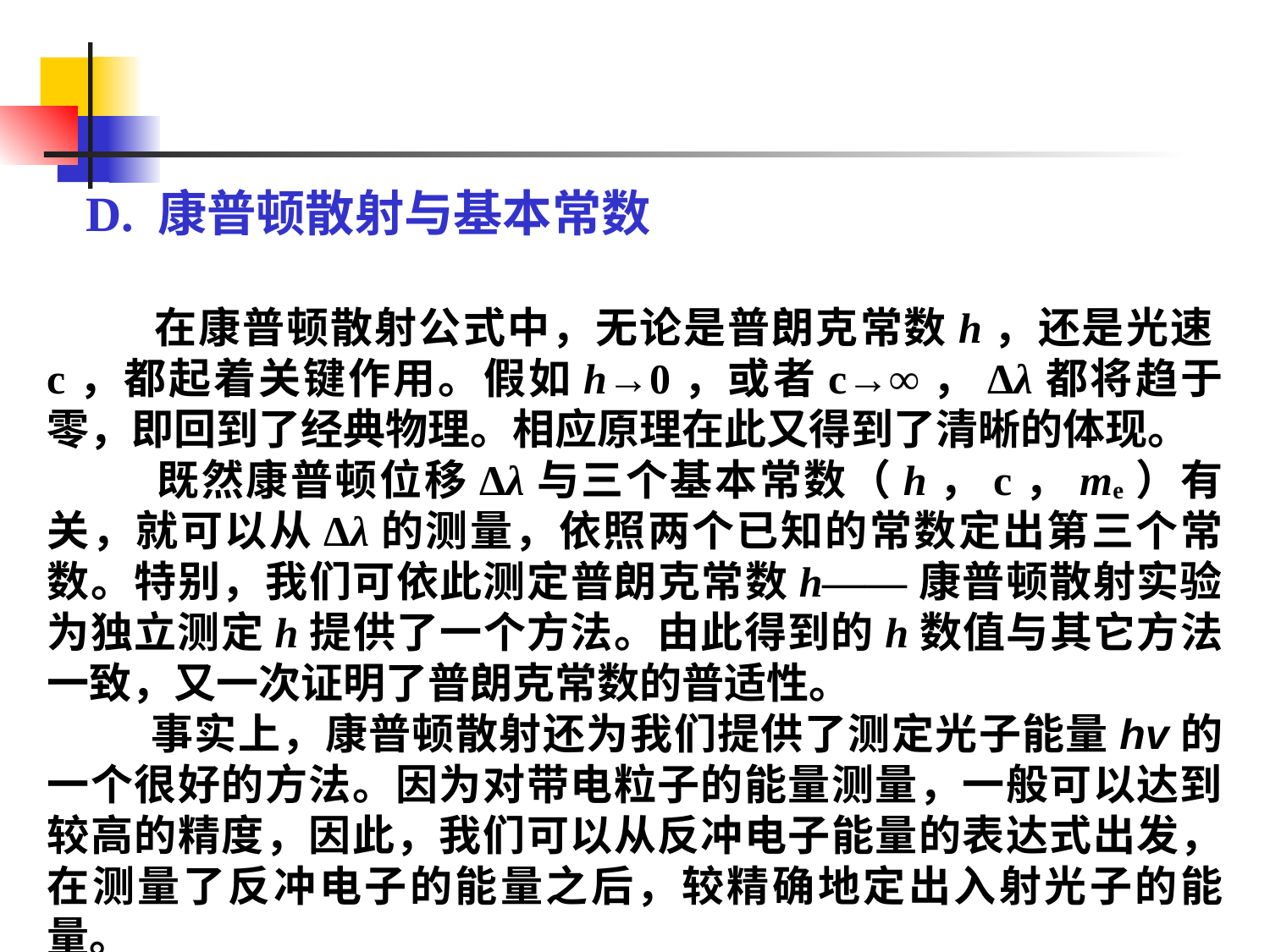

D. 康普顿散射与基本常数

     在康普顿散射公式中，无论是普朗克常数h，还是光速c，都起着关键作用。假如h→0，或者c→∞，Δλ都将趋于零，即回到了经典物理。相应原理在此又得到了清晰的体现。
     既然康普顿位移Δλ与三个基本常数（h，c，me）有关，就可以从Δλ的测量，依照两个已知的常数定出第三个常数。特别，我们可依此测定普朗克常数h——康普顿散射实验为独立测定h提供了一个方法。由此得到的h数值与其它方法一致，又一次证明了普朗克常数的普适性。
     事实上，康普顿散射还为我们提供了测定光子能量hv的一个很好的方法。因为对带电粒子的能量测量，一般可以达到较高的精度，因此，我们可以从反冲电子能量的表达式出发，在测量了反冲电子的能量之后，较精确地定出入射光子的能量。